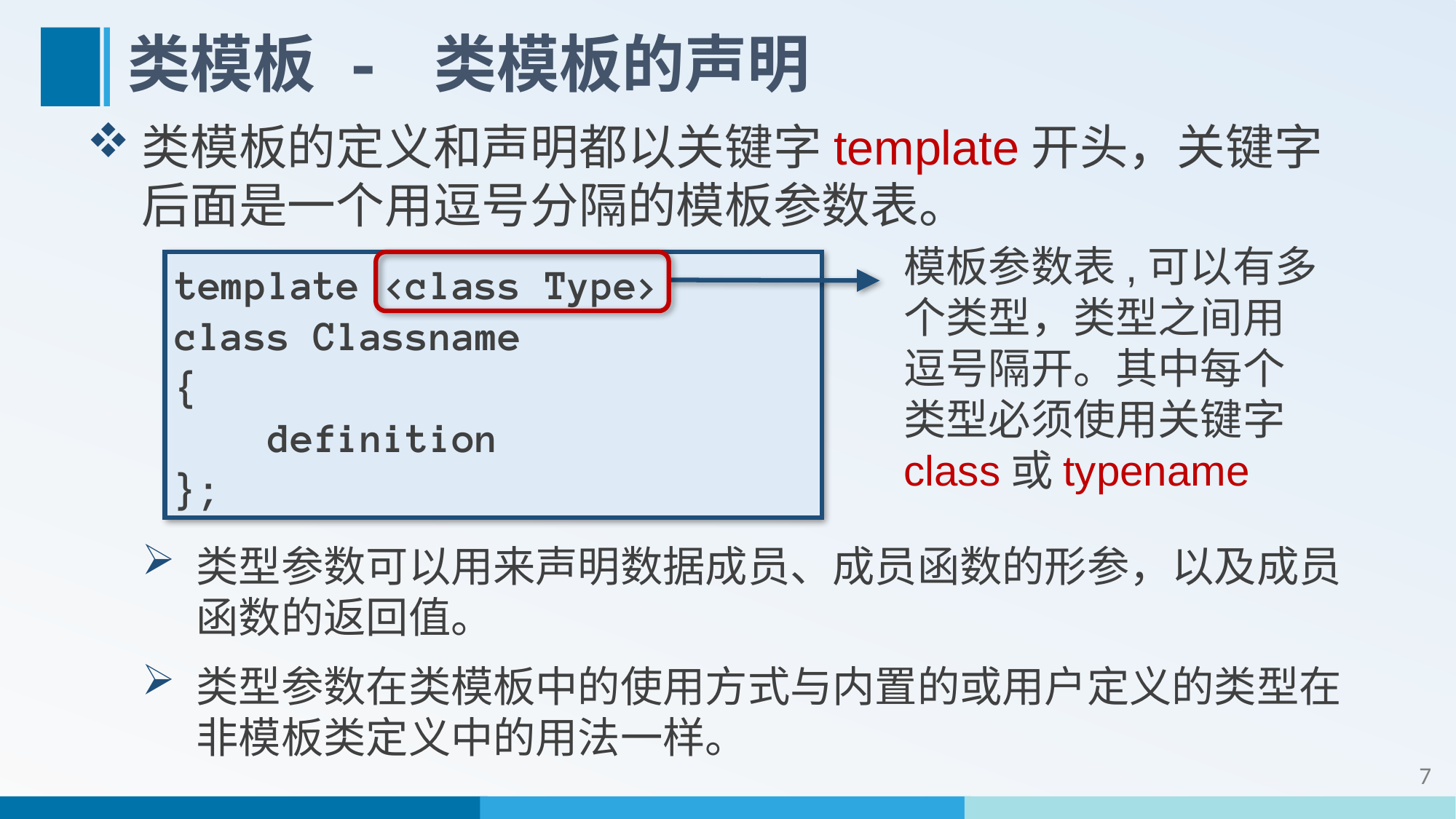

# 类模板 - 类模板的声明
类模板的定义和声明都以关键字template开头，关键字后面是一个用逗号分隔的模板参数表。
模板参数表,可以有多个类型，类型之间用逗号隔开。其中每个类型必须使用关键字class或typename
template <class Type>
class Classname
{
    definition
};

类型参数可以用来声明数据成员、成员函数的形参，以及成员函数的返回值。
类型参数在类模板中的使用方式与内置的或用户定义的类型在非模板类定义中的用法一样。